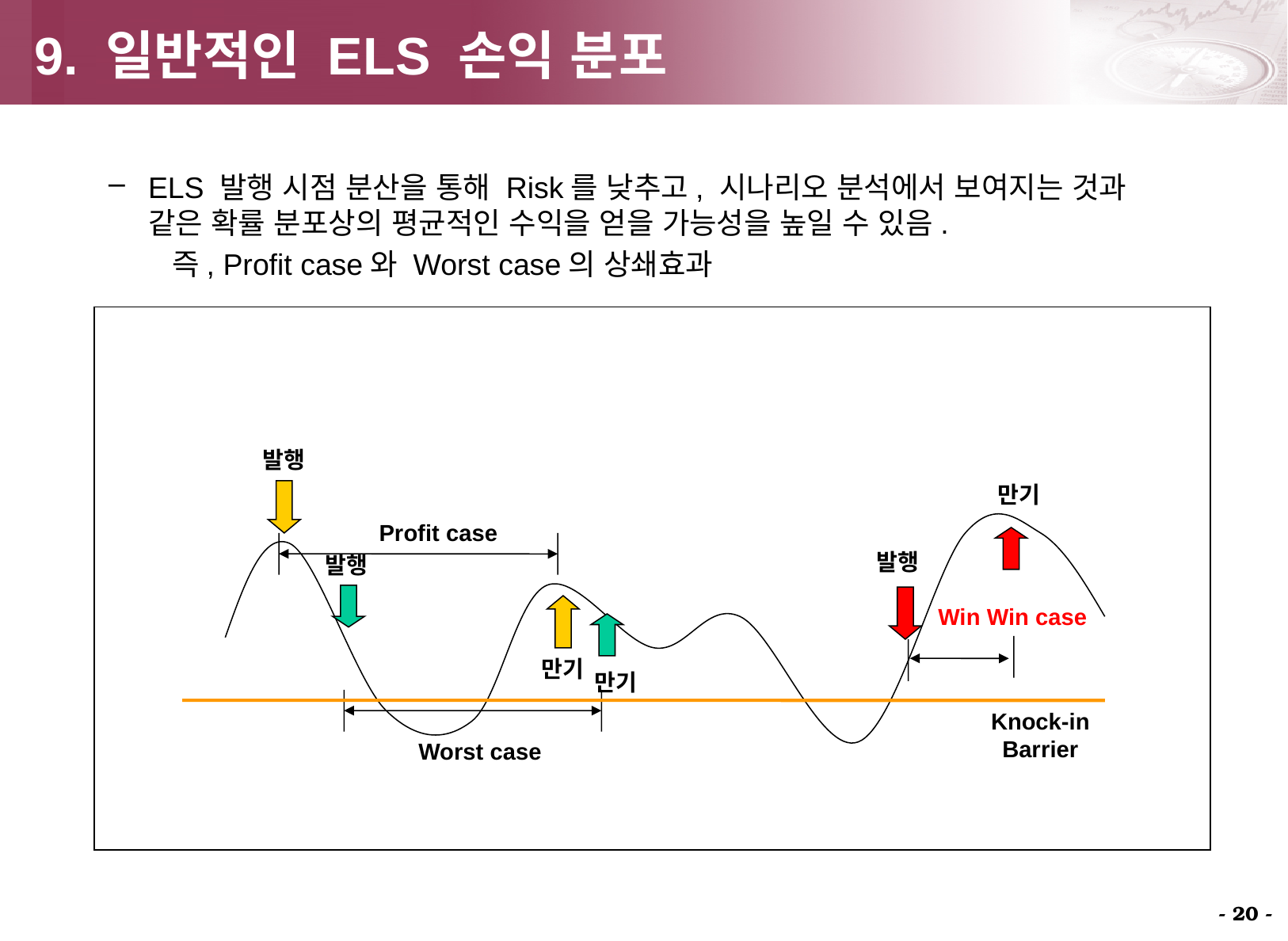

9. 일반적인 ELS 손익 분포
ELS 발행 시점 분산을 통해 Risk를 낮추고, 시나리오 분석에서 보여지는 것과 같은 확률 분포상의 평균적인 수익을 얻을 가능성을 높일 수 있음.
	  즉, Profit case와 Worst case의 상쇄효과

발행
만기

Profit case

발행
발행

Win Win case

만기

만기

Knock-in Barrier

Worst case